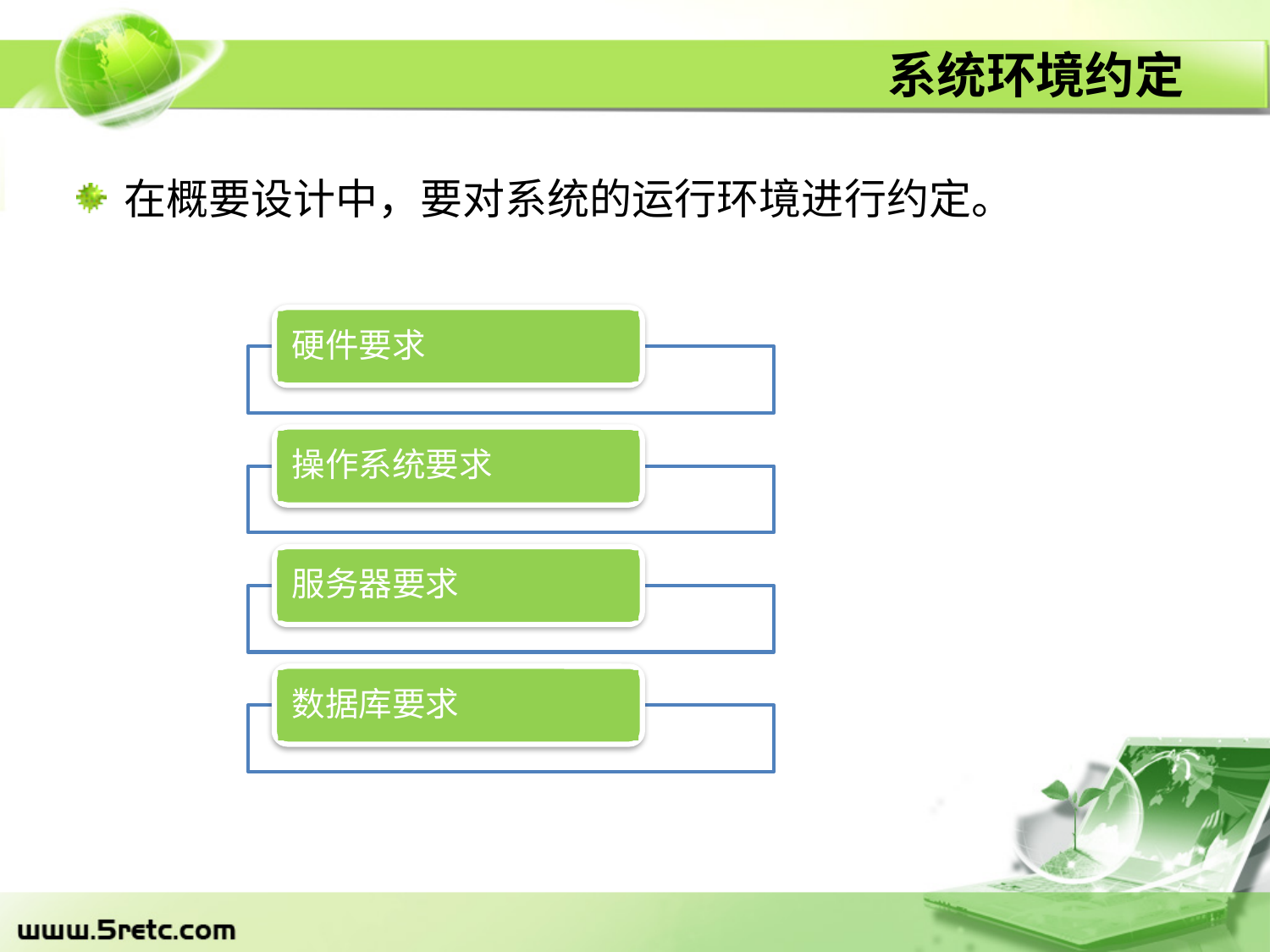

# 系统环境约定
在概要设计中，要对系统的运行环境进行约定。

硬件要求

操作系统要求

服务器要求

数据库要求